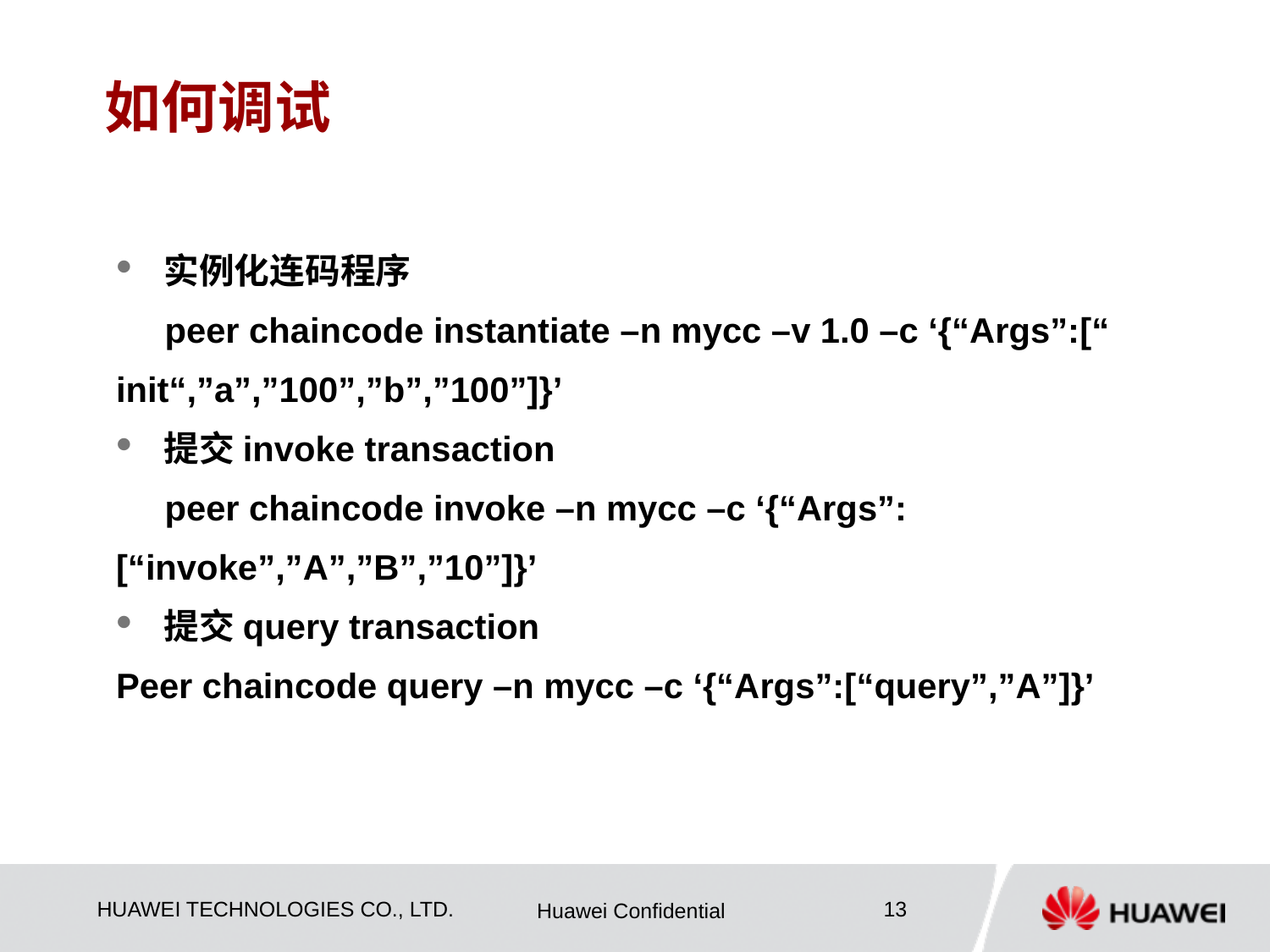

# 如何调试
实例化连码程序
     peer chaincode instantiate –n mycc –v 1.0 –c ‘{“Args”:[“
init“,”a”,”100”,”b”,”100”]}’
提交invoke transaction
     peer chaincode invoke –n mycc –c ‘{“Args”:[“invoke”,”A”,”B”,”10”]}’
提交query transaction
Peer chaincode query –n mycc –c ‘{“Args”:[“query”,”A”]}’